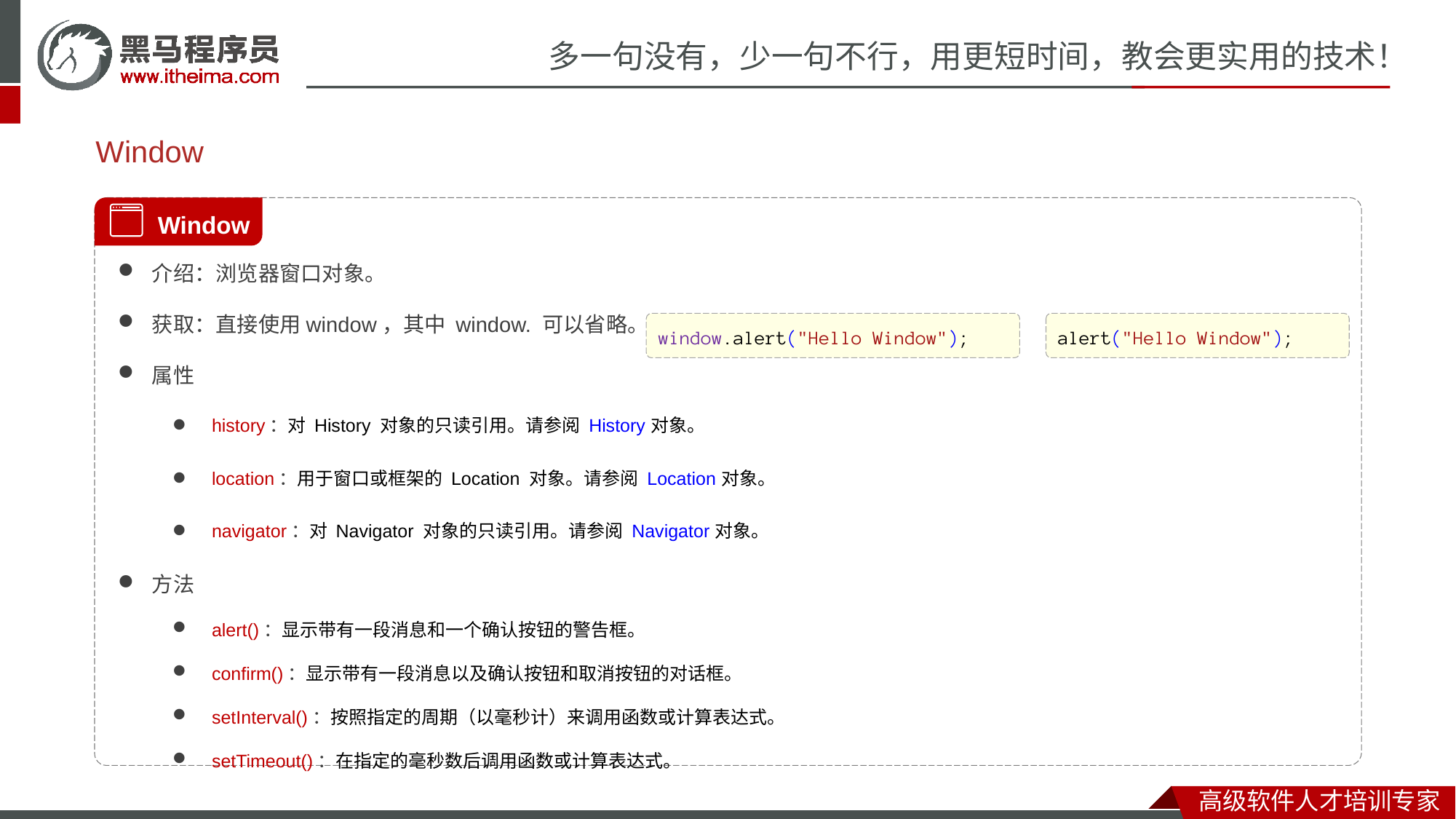

# Window
介绍：浏览器窗口对象。
获取：直接使用window，其中 window. 可以省略。
属性
 history：对 History 对象的只读引用。请参阅 History 对象。
 location：用于窗口或框架的 Location 对象。请参阅 Location 对象。
 navigator：对 Navigator 对象的只读引用。请参阅 Navigator 对象。
方法
 alert()：显示带有一段消息和一个确认按钮的警告框。
 confirm()：显示带有一段消息以及确认按钮和取消按钮的对话框。
 setInterval()：按照指定的周期（以毫秒计）来调用函数或计算表达式。
 setTimeout()：在指定的毫秒数后调用函数或计算表达式。
       Window

window.alert("Hello Window");
alert("Hello Window");